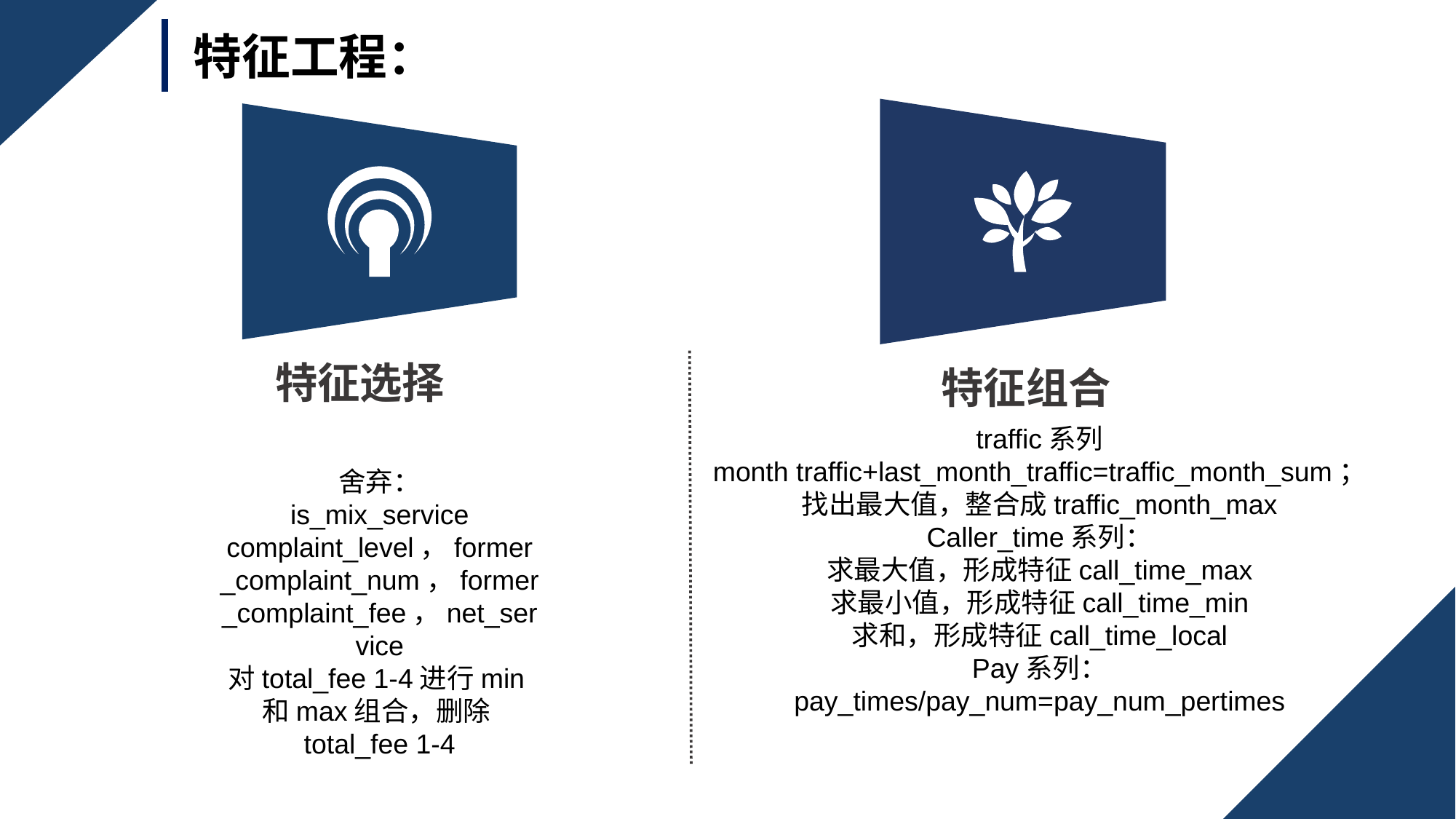

特征工程：

特征选择
特征组合
traffic系列
month traffic+last_month_traffic=traffic_month_sum；
找出最大值，整合成traffic_month_max
Caller_time系列：
求最大值，形成特征call_time_max
求最小值，形成特征call_time_min
求和，形成特征call_time_local
Pay系列：
pay_times/pay_num=pay_num_pertimes

舍弃：
is_mix_service
complaint_level，former_complaint_num，former_complaint_fee，net_service
对total_fee 1-4进行min和max组合，删除total_fee 1-4